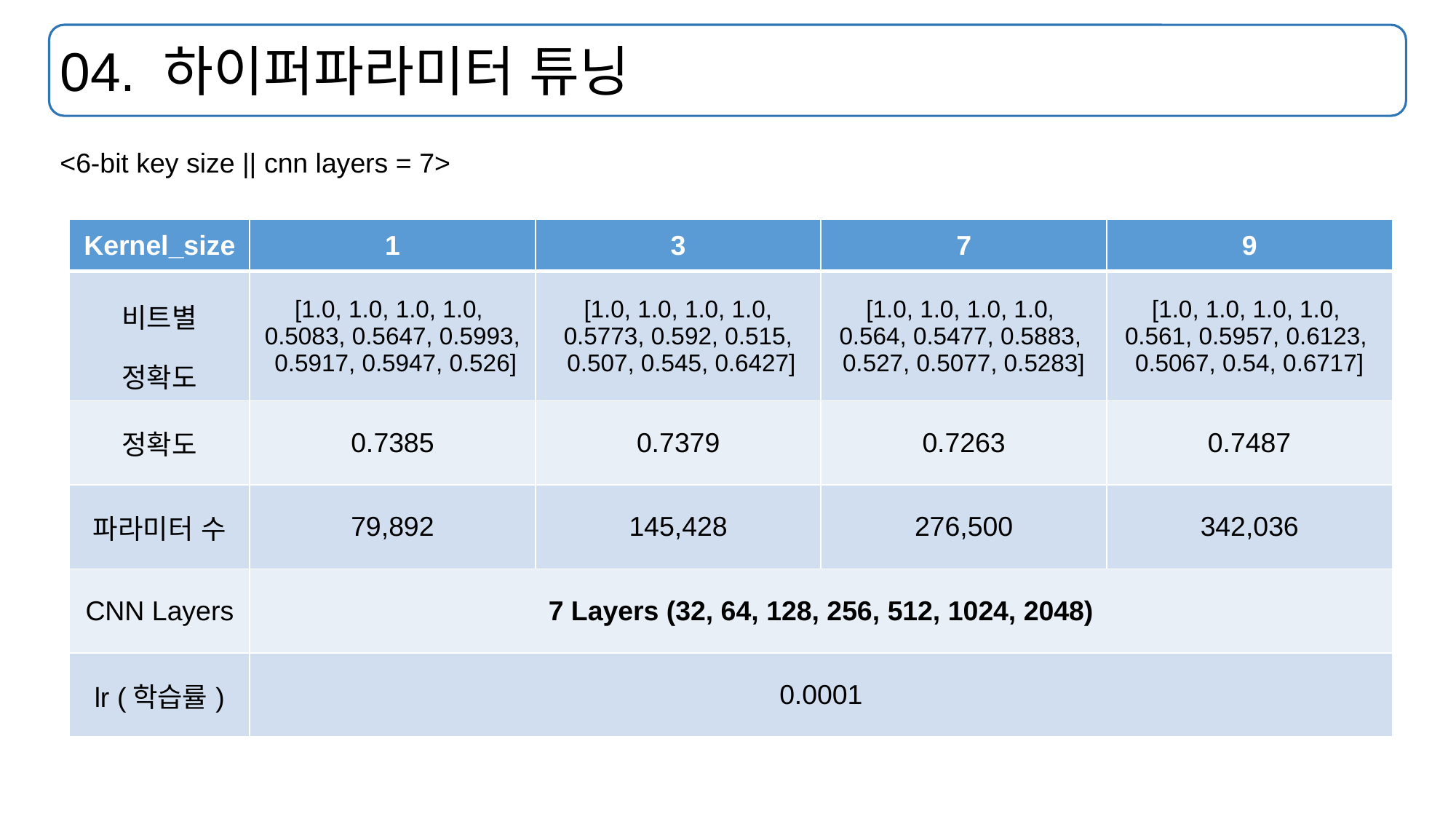

# 04. 하이퍼파라미터 튜닝
<6-bit key size || cnn layers = 7>
| Kernel\_size | 1 | 3 | 7 | 9 |
| --- | --- | --- | --- | --- |
| 비트별 정확도 | [1.0, 1.0, 1.0, 1.0, 0.5083, 0.5647, 0.5993, 0.5917, 0.5947, 0.526] | [1.0, 1.0, 1.0, 1.0, 0.5773, 0.592, 0.515, 0.507, 0.545, 0.6427] | [1.0, 1.0, 1.0, 1.0, 0.564, 0.5477, 0.5883, 0.527, 0.5077, 0.5283] | [1.0, 1.0, 1.0, 1.0, 0.561, 0.5957, 0.6123, 0.5067, 0.54, 0.6717] |
| 정확도 | 0.7385 | 0.7379 | 0.7263 | 0.7487 |
| 파라미터 수 | 79,892 | 145,428 | 276,500 | 342,036 |
| CNN Layers | 7 Layers (32, 64, 128, 256, 512, 1024, 2048) |  |  |  |
| lr (학습률) | 0.0001 |  |  |  |